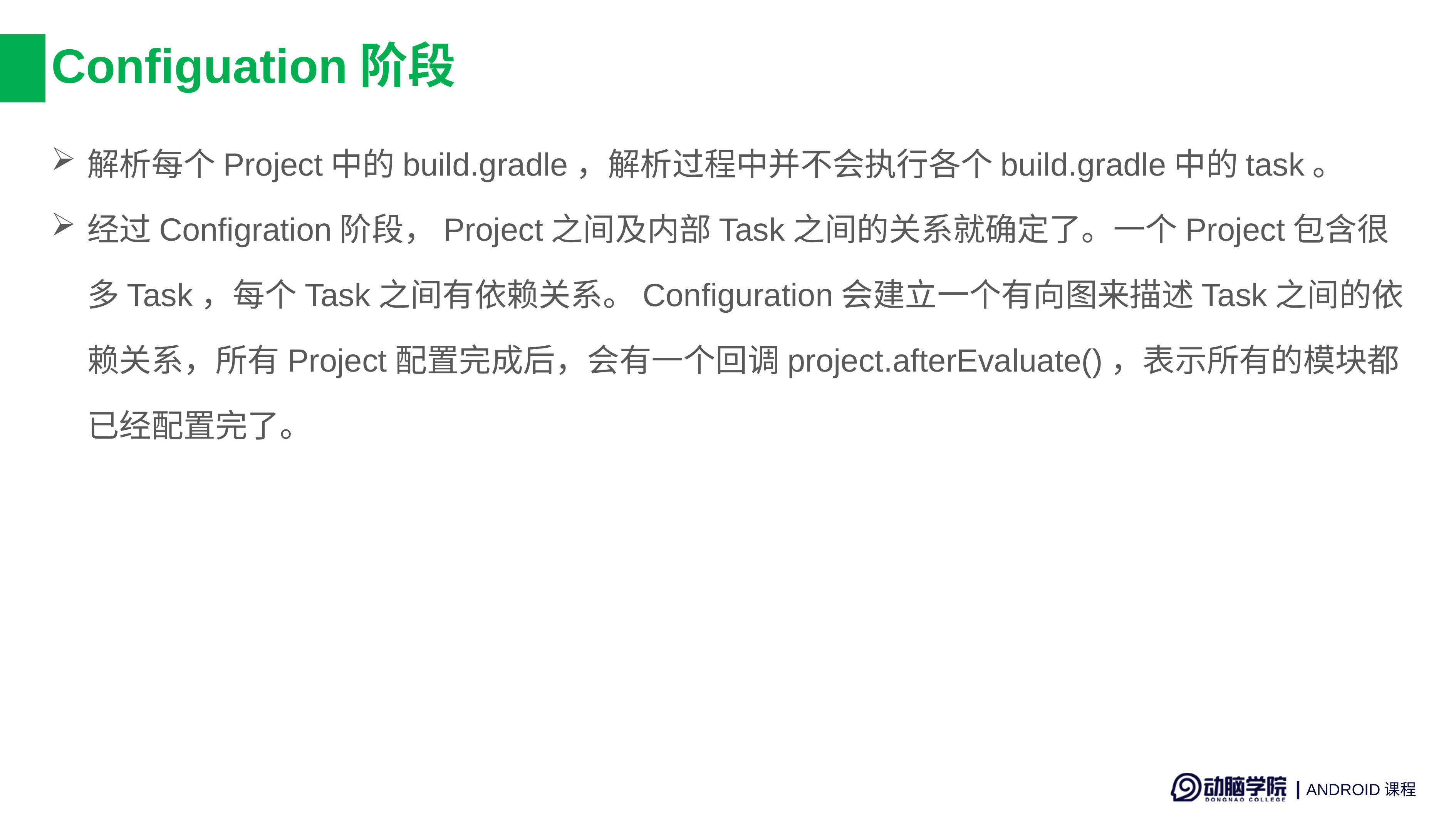

# Configuation阶段
解析每个Project中的build.gradle，解析过程中并不会执行各个build.gradle中的task。
经过Configration阶段，Project之间及内部Task之间的关系就确定了。一个Project包含很多Task，每个Task之间有依赖关系。Configuration会建立一个有向图来描述Task之间的依赖关系，所有Project配置完成后，会有一个回调project.afterEvaluate()，表示所有的模块都已经配置完了。